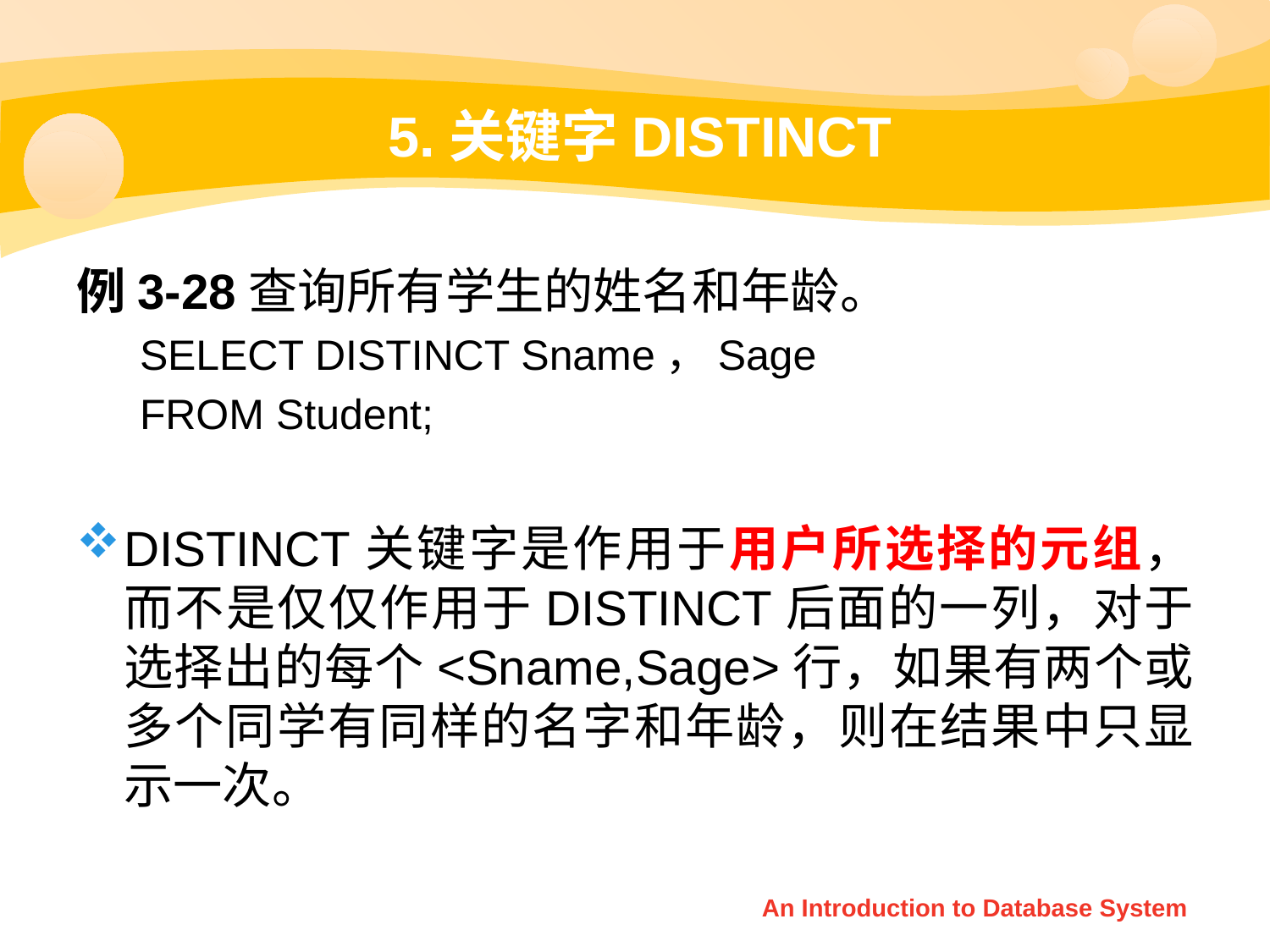

# 5.关键字DISTINCT
例3-28查询所有学生的姓名和年龄。
SELECT DISTINCT Sname，Sage
FROM Student;

DISTINCT关键字是作用于用户所选择的元组，而不是仅仅作用于DISTINCT后面的一列，对于选择出的每个<Sname,Sage>行，如果有两个或多个同学有同样的名字和年龄，则在结果中只显示一次。
An Introduction to Database System